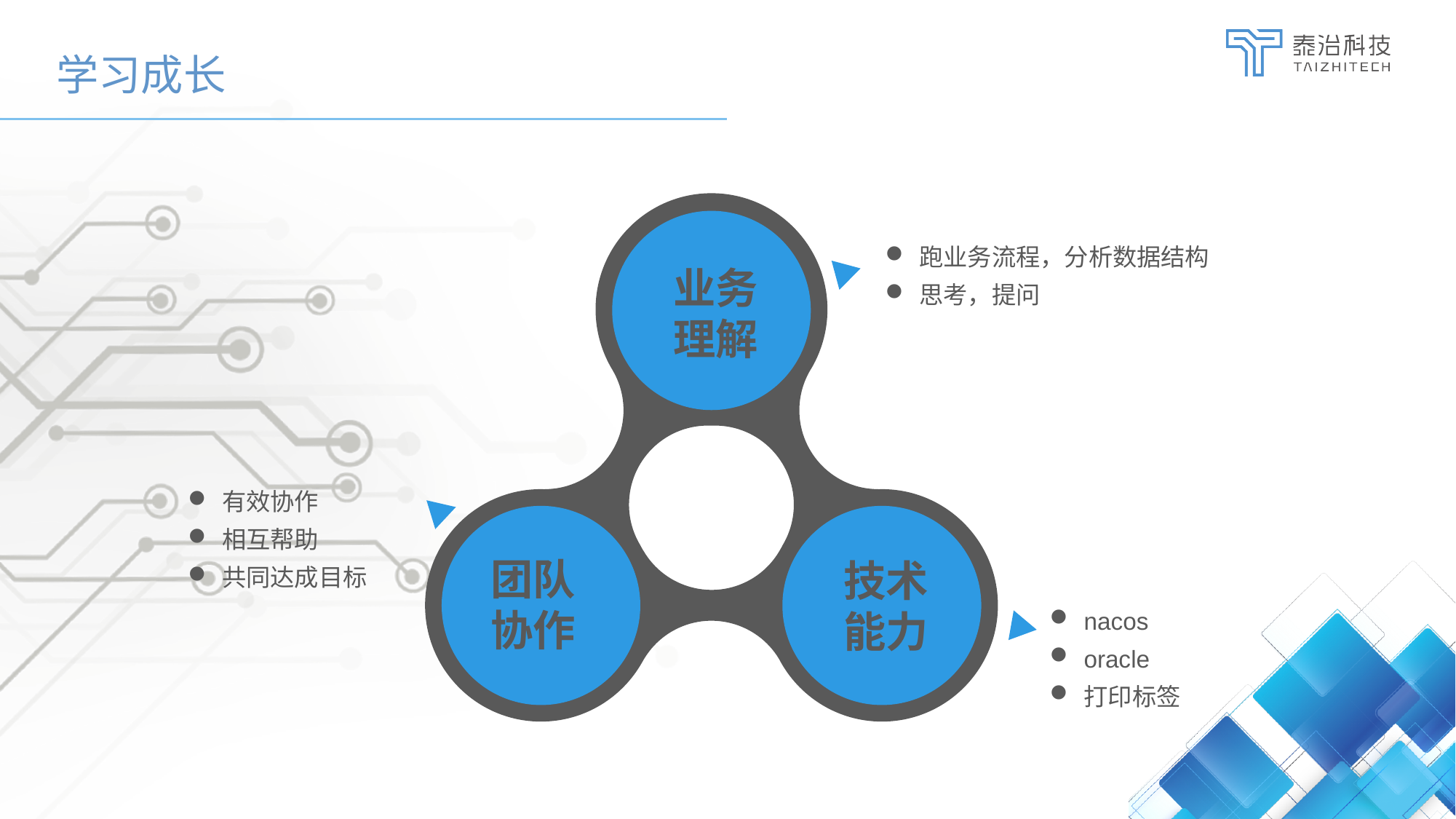

学习成长

跑业务流程，分析数据结构
思考，提问

业务
理解
有效协作
相互帮助
共同达成目标

团队协作
技术能力
nacos
oracle
打印标签